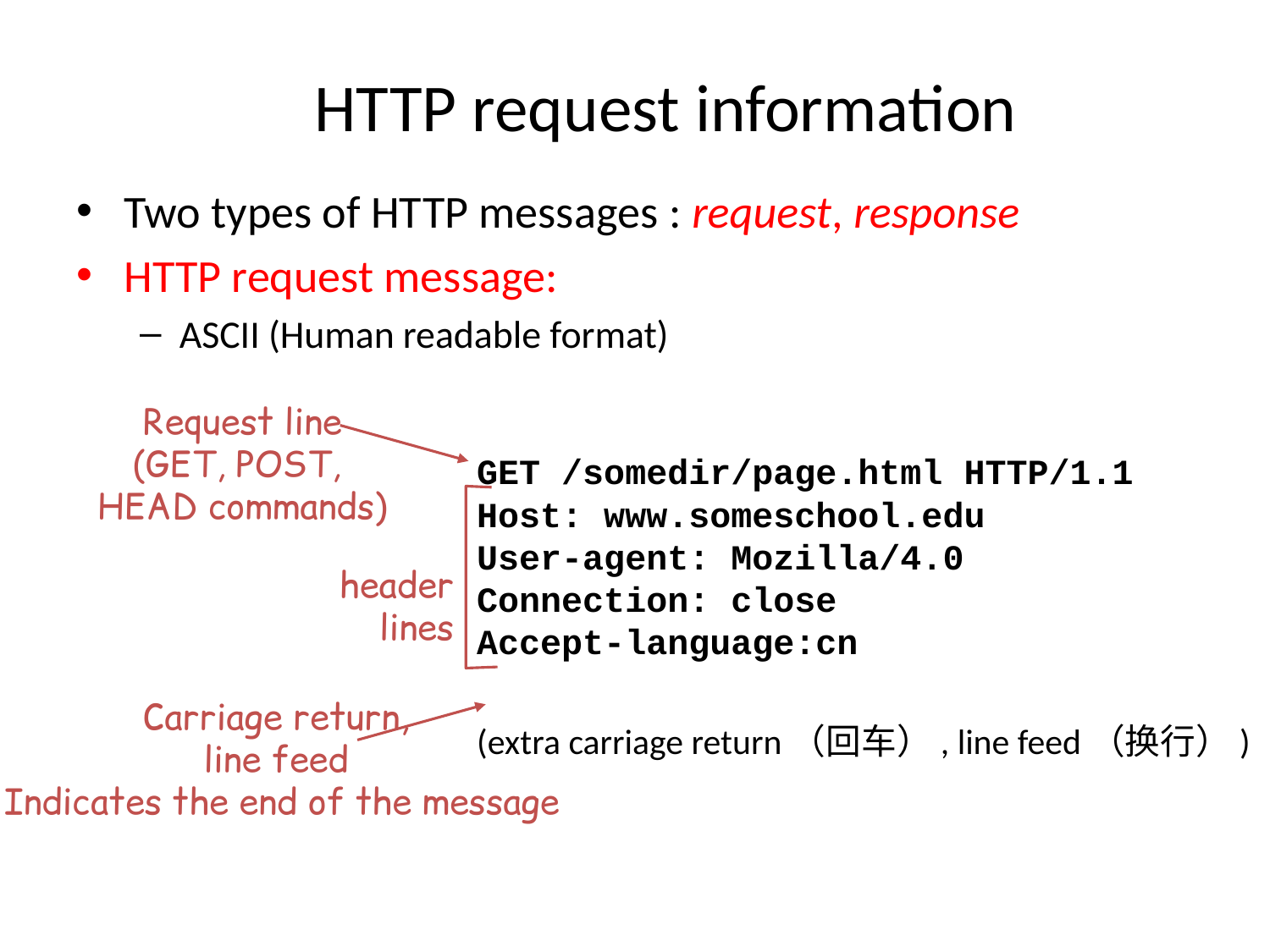

# HTTP request information
Two types of HTTP messages : request, response
HTTP request message:
ASCII (Human readable format)
Request line
(GET, POST,
HEAD commands)

GET /somedir/page.html HTTP/1.1
Host: www.someschool.edu
User-agent: Mozilla/4.0
Connection: close
Accept-language:cn

(extra carriage return（回车）, line feed（换行）)

header
 lines
Carriage return,
line feed
Indicates the end of the message